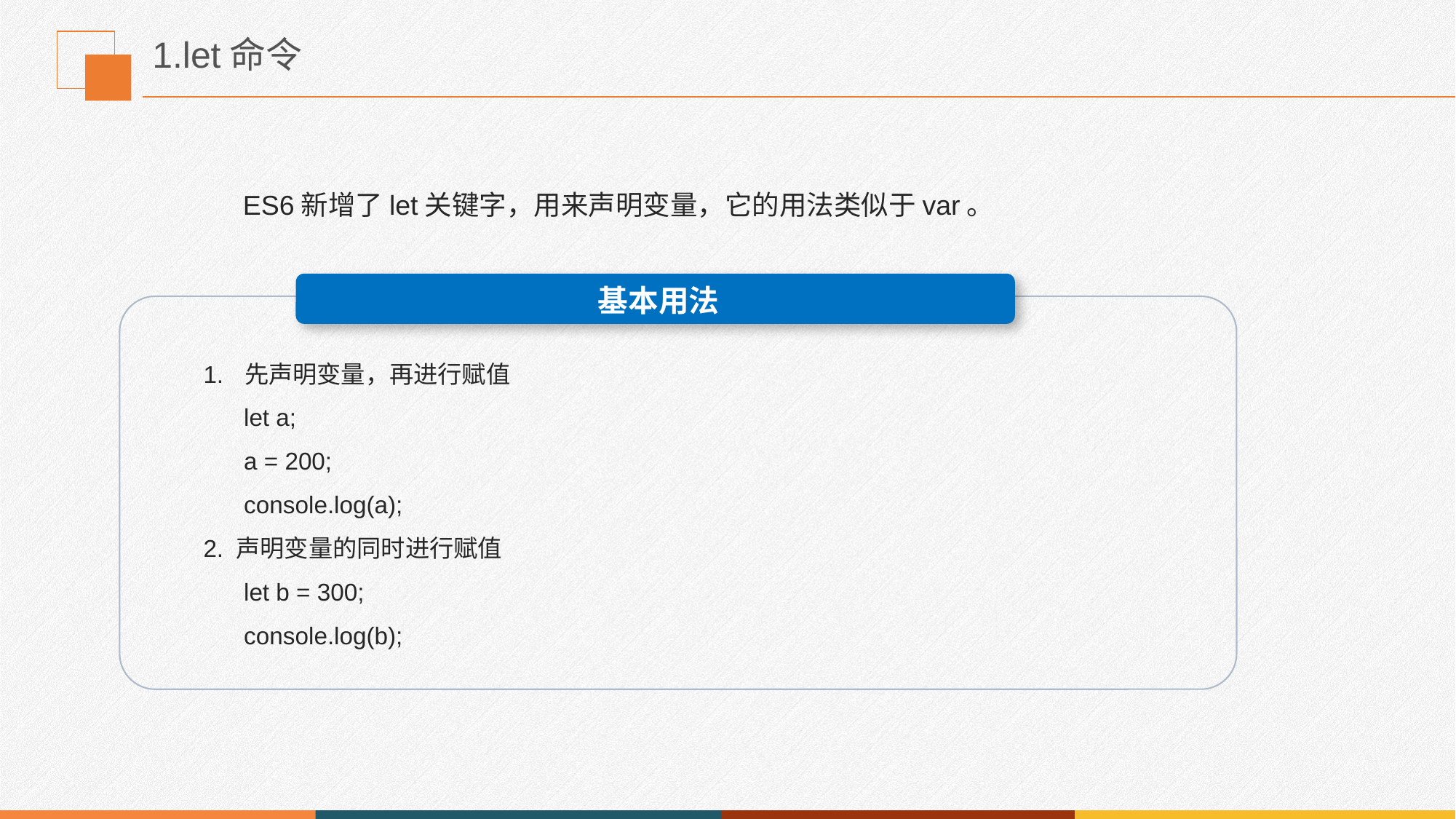

# 1.let命令
ES6新增了let关键字，用来声明变量，它的用法类似于var。

先声明变量，再进行赋值
      let a;
      a = 200;
      console.log(a);
2. 声明变量的同时进行赋值
      let b = 300;
      console.log(b);
基本用法